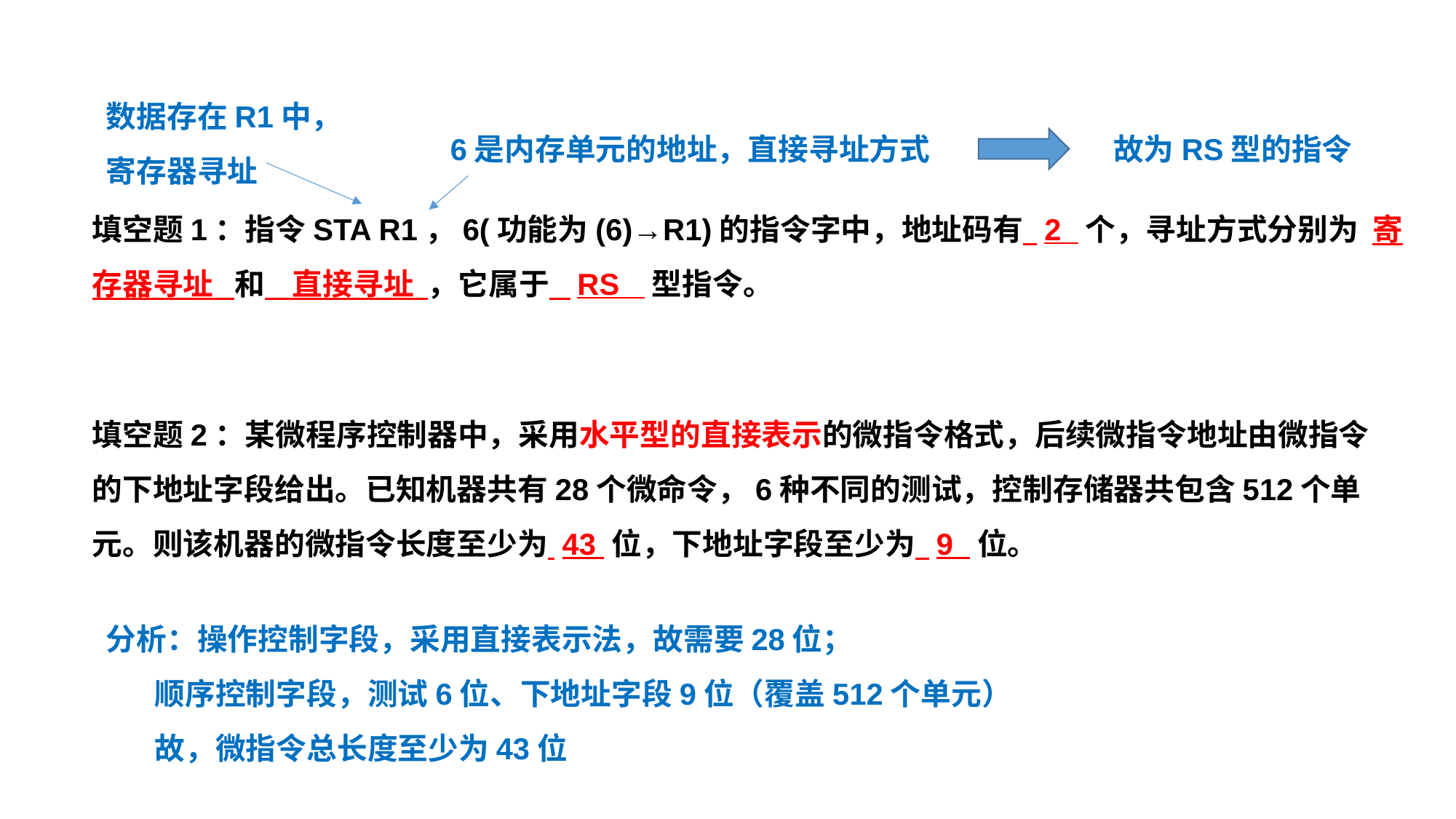

数据存在R1中，寄存器寻址
6是内存单元的地址，直接寻址方式
故为RS型的指令

填空题1：指令STA R1，6(功能为(6)→R1)的指令字中，地址码有  2  个，寻址方式分别为  寄存器寻址   和    直接寻址  ，它属于   RS   型指令。
填空题2：某微程序控制器中，采用水平型的直接表示的微指令格式，后续微指令地址由微指令的下地址字段给出。已知机器共有28个微命令，6种不同的测试，控制存储器共包含512个单元。则该机器的微指令长度至少为 43 位，下地址字段至少为  9  位。
分析：操作控制字段，采用直接表示法，故需要28位；
      顺序控制字段，测试6位、下地址字段9位（覆盖512个单元）
      故，微指令总长度至少为43位